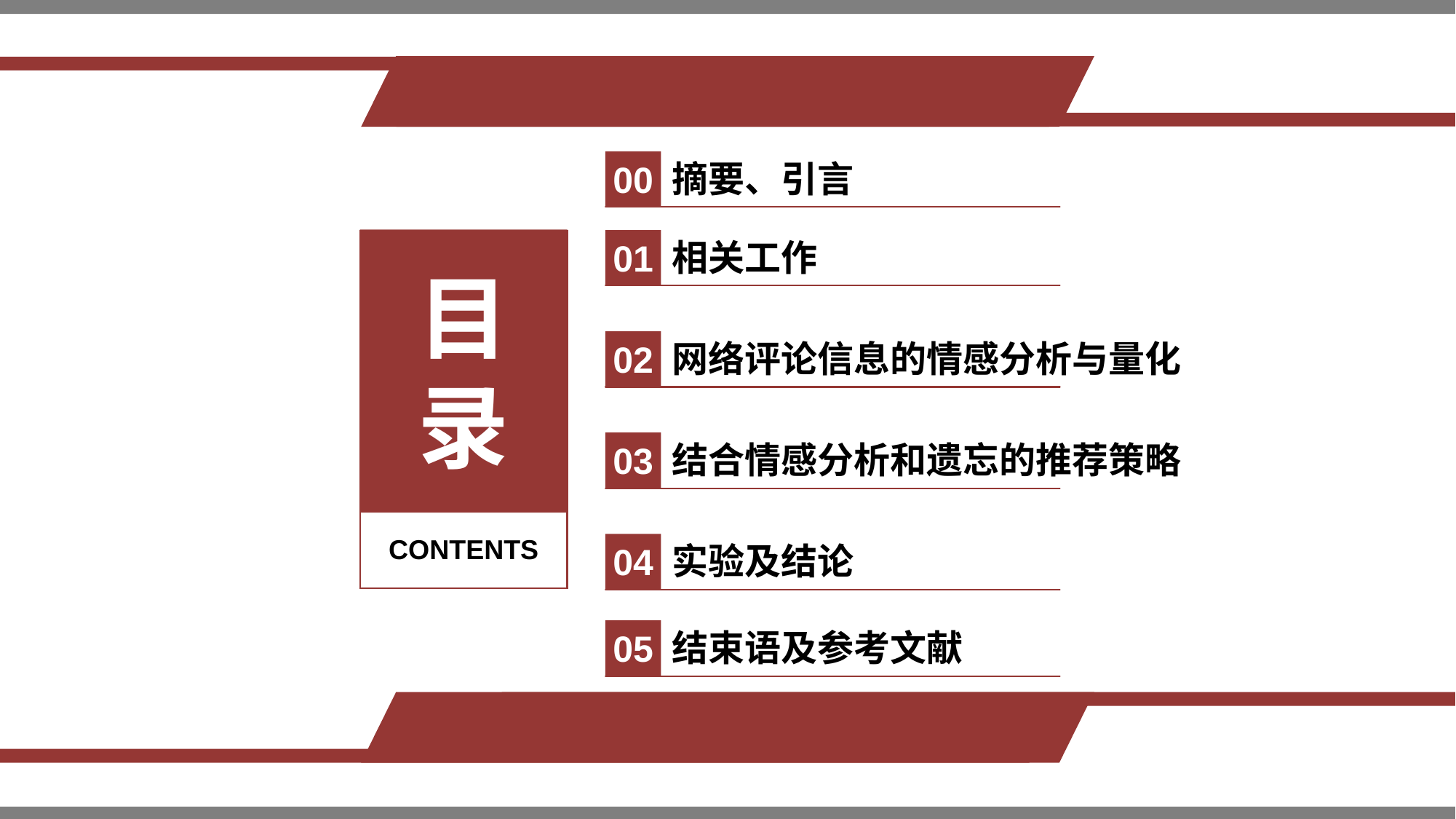

摘要、引言

00

相关工作

01

目录
网络评论信息的情感分析与量化

02
结合情感分析和遗忘的推荐策略

03
CONTENTS
实验及结论

04
结束语及参考文献

05